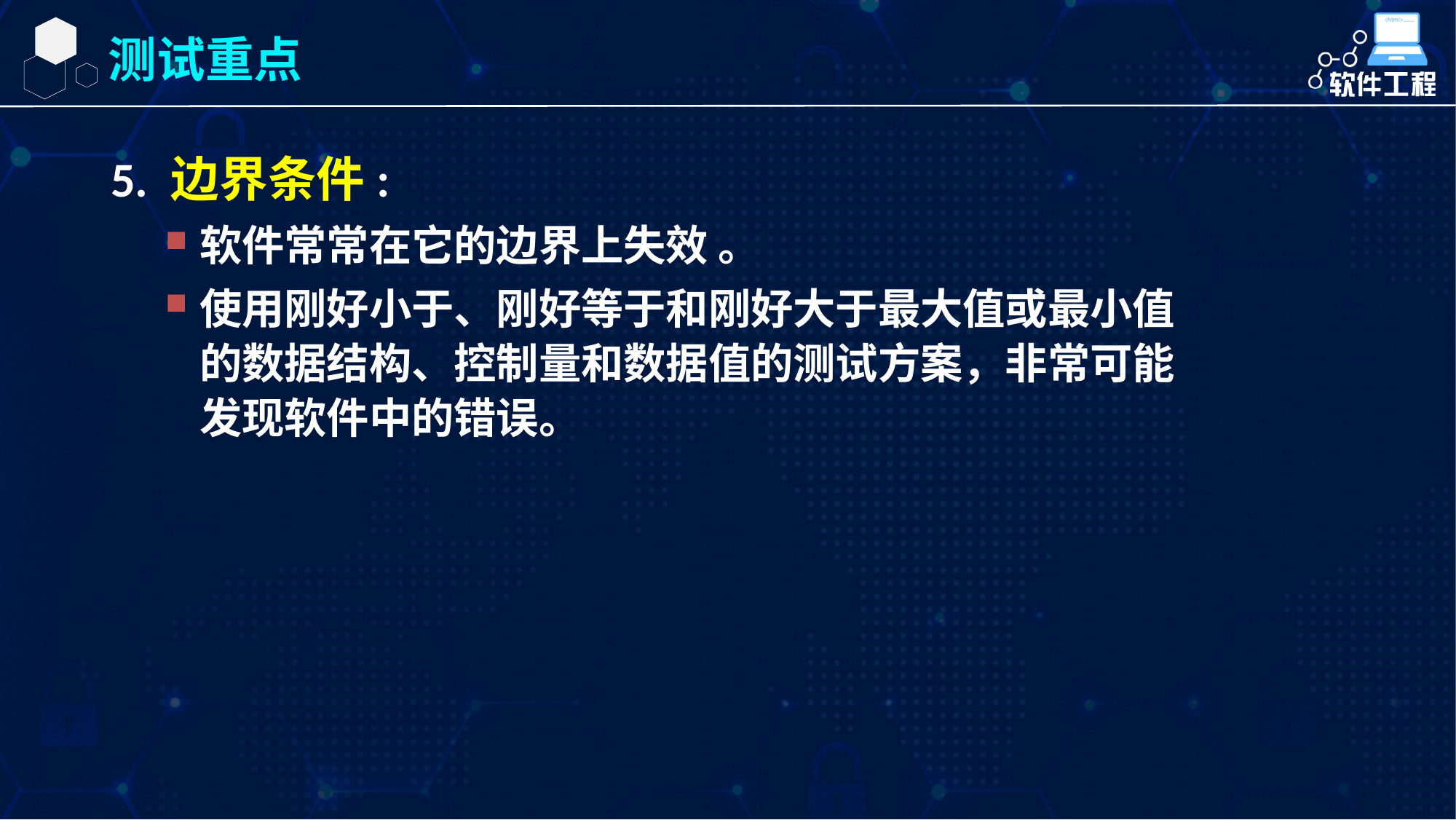

测试重点
5. 边界条件:
软件常常在它的边界上失效 。
使用刚好小于、刚好等于和刚好大于最大值或最小值的数据结构、控制量和数据值的测试方案，非常可能发现软件中的错误。